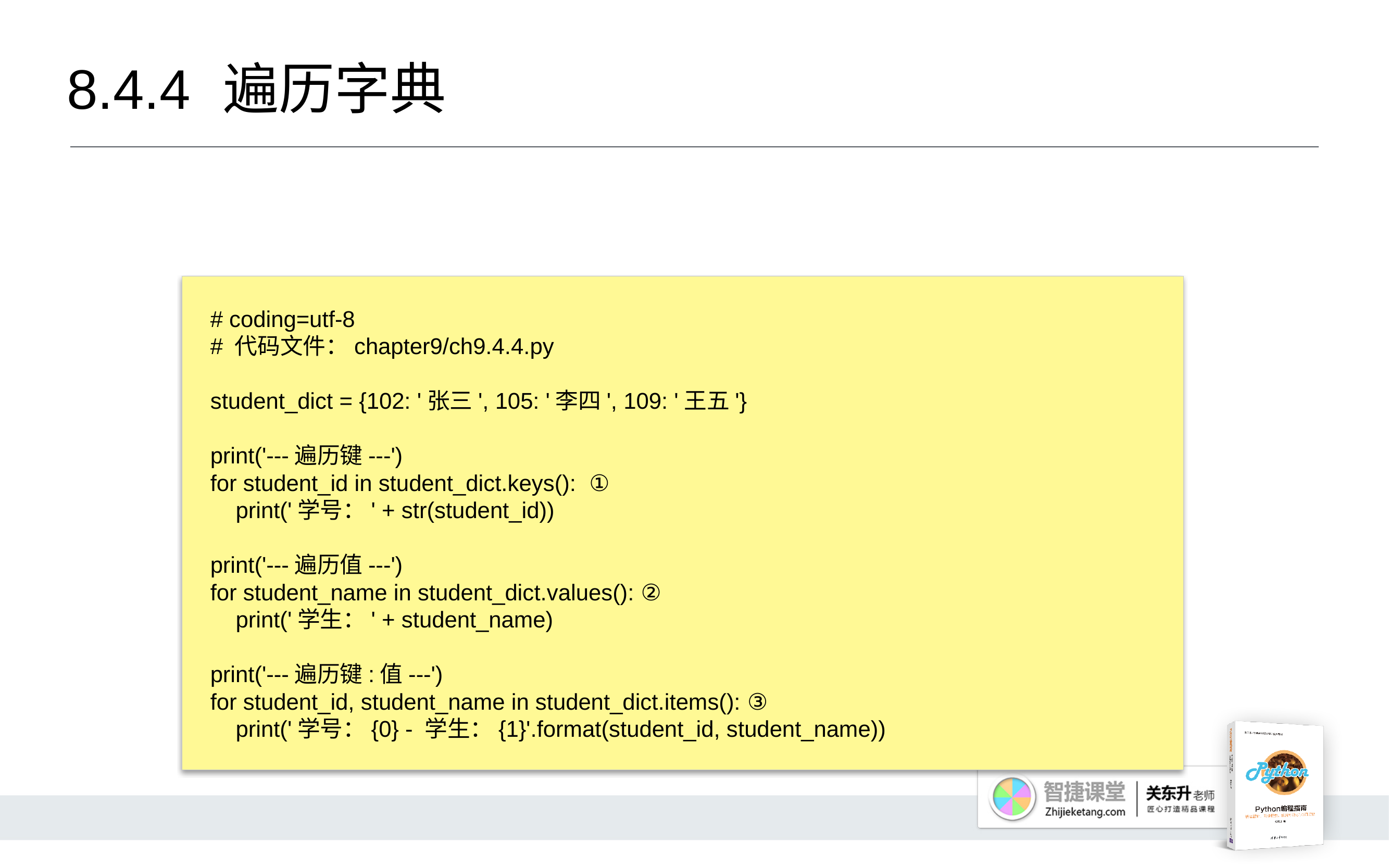

# 8.4.4 	遍历字典
# coding=utf-8
# 代码文件：chapter9/ch9.4.4.py

student_dict = {102: '张三', 105: '李四', 109: '王五'}

print('---遍历键---')
for student_id in student_dict.keys():  ①
    print('学号：' + str(student_id))

print('---遍历值---')
for student_name in student_dict.values(): ②
    print('学生：' + student_name)

print('---遍历键:值---')
for student_id, student_name in student_dict.items(): ③
    print('学号：{0} - 学生：{1}'.format(student_id, student_name))